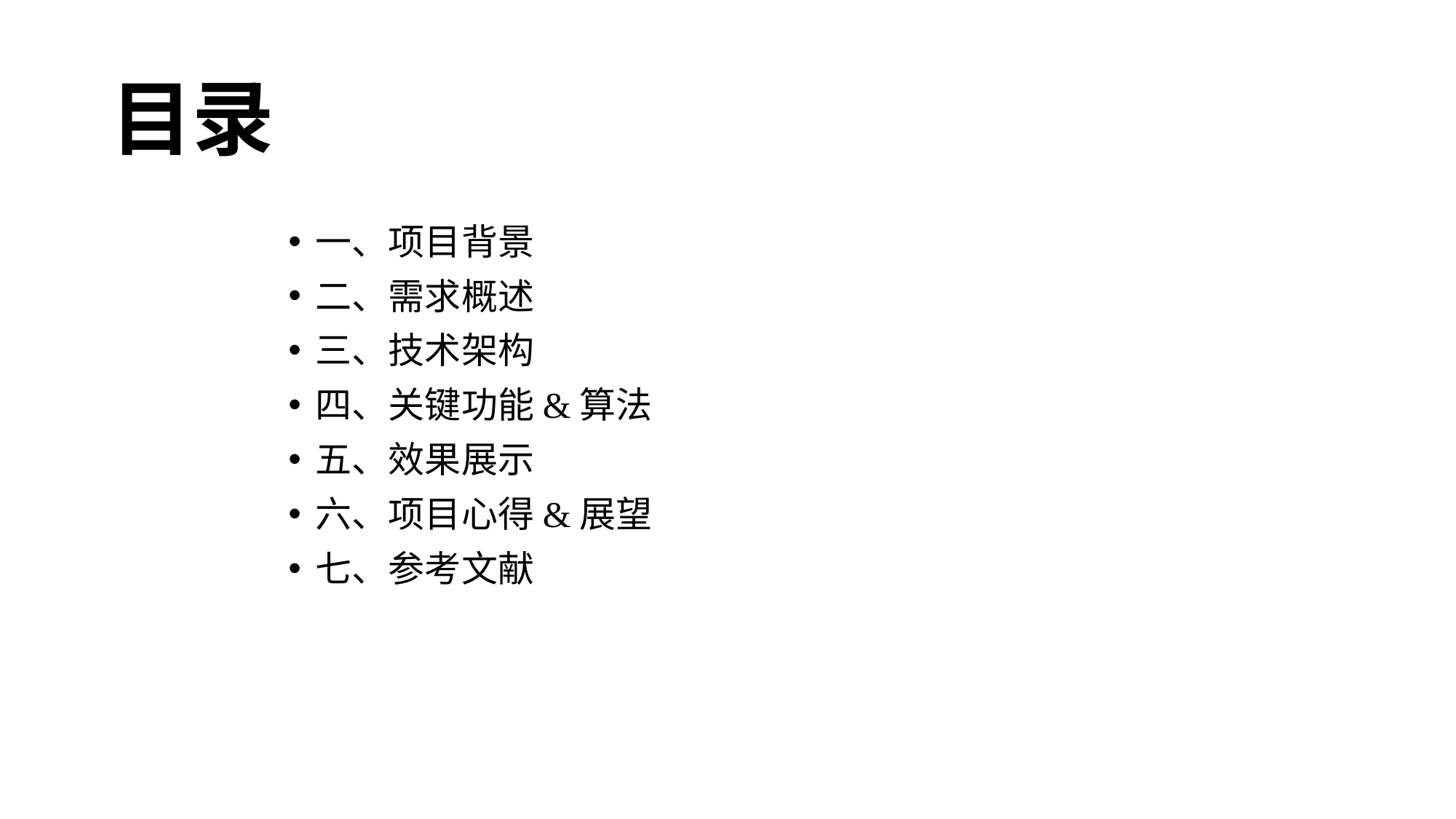

# 目录
一、项目背景
二、需求概述
三、技术架构
四、关键功能&算法
五、效果展示
六、项目心得&展望
七、参考文献